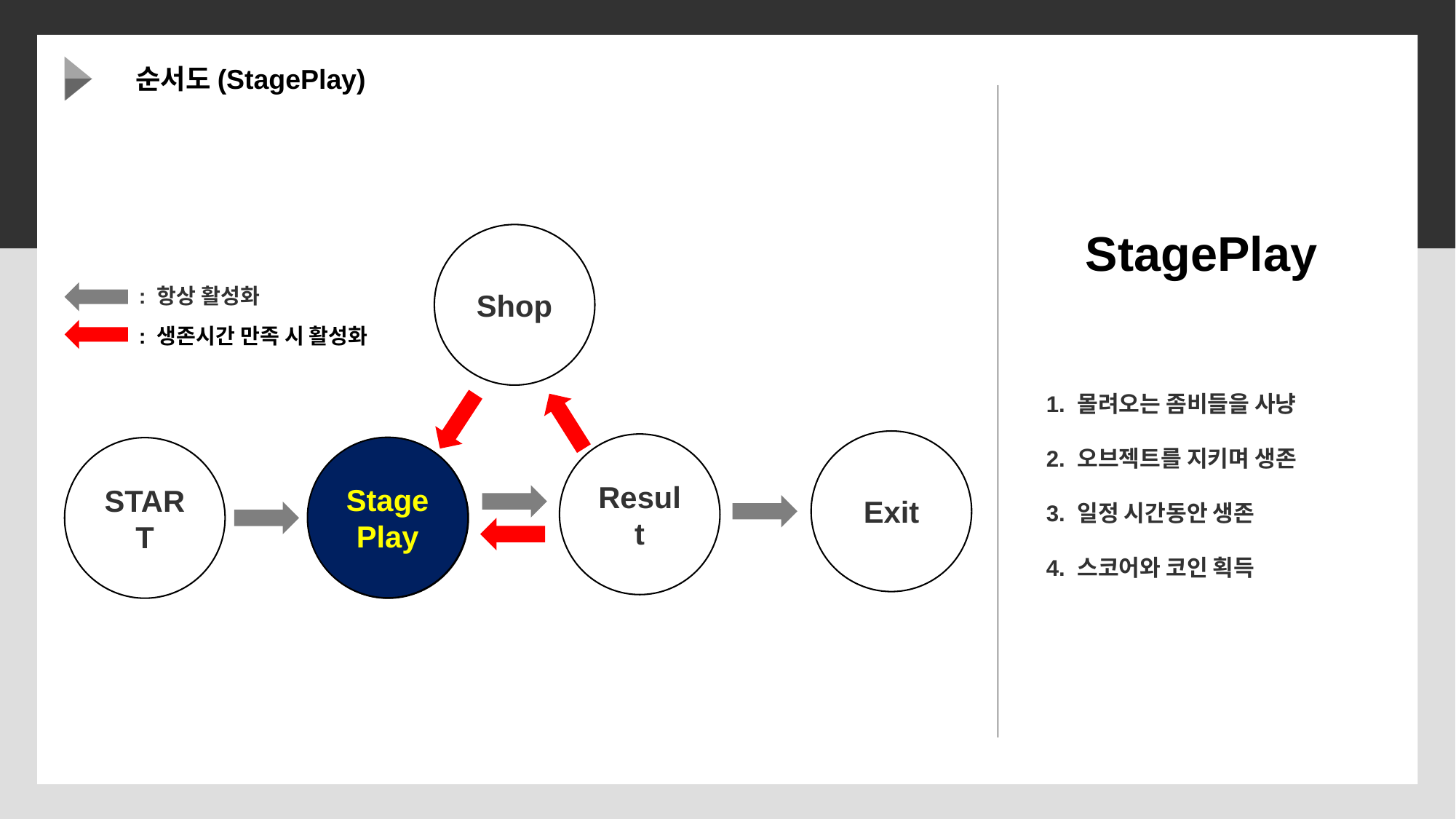

순서도(StagePlay)
StagePlay

   1. 몰려오는 좀비들을 사냥

   2. 오브젝트를 지키며 생존

   3. 일정 시간동안 생존

   4. 스코어와 코인 획득

Shop

Exit
Result
START
Stage
Play

: 항상 활성화

: 생존시간 만족 시 활성화
Stage
Play